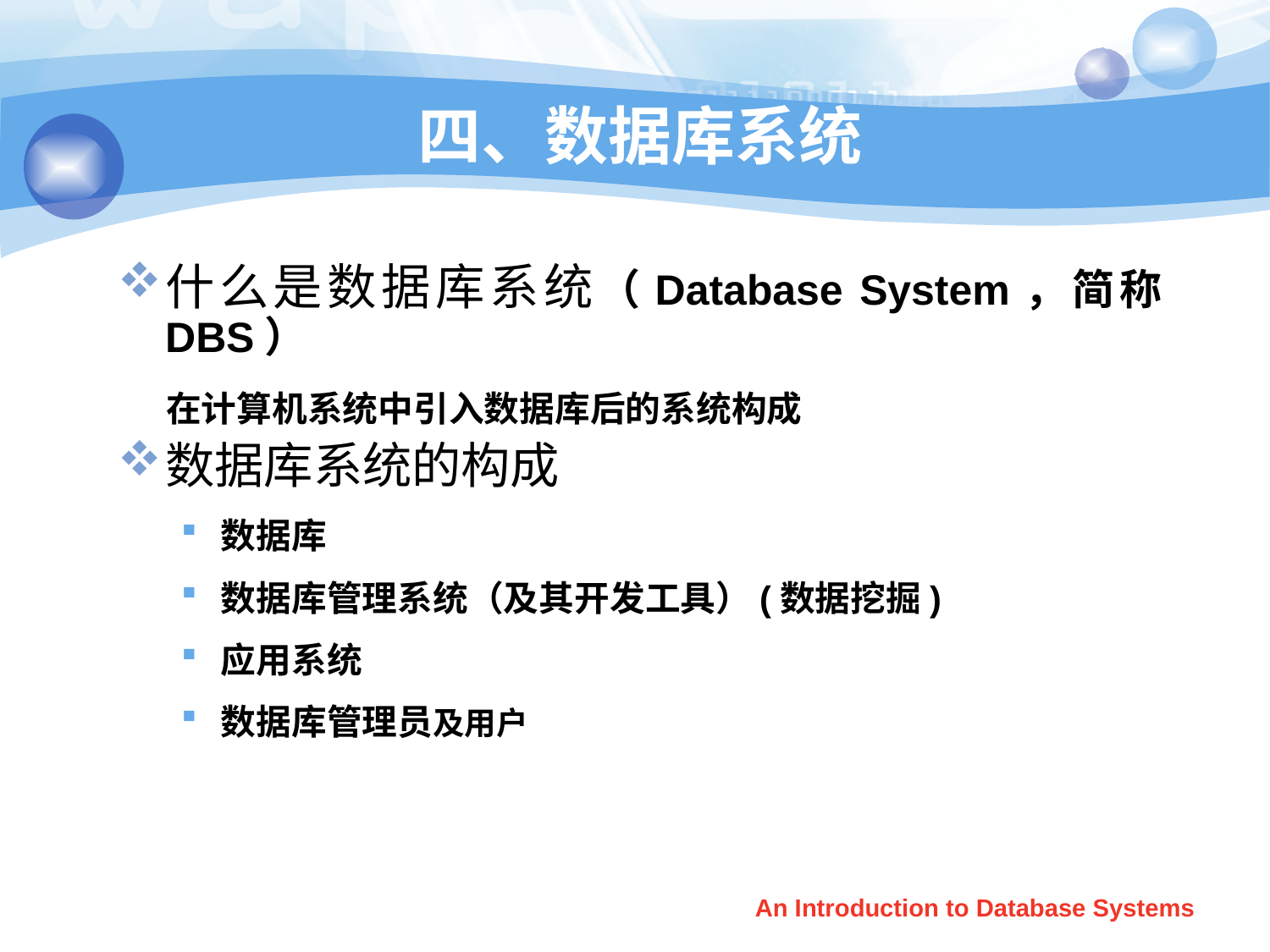

# 四、数据库系统
什么是数据库系统（Database System，简称DBS）
    在计算机系统中引入数据库后的系统构成
数据库系统的构成
数据库
数据库管理系统（及其开发工具）(数据挖掘)
应用系统
数据库管理员及用户
An Introduction to Database Systems